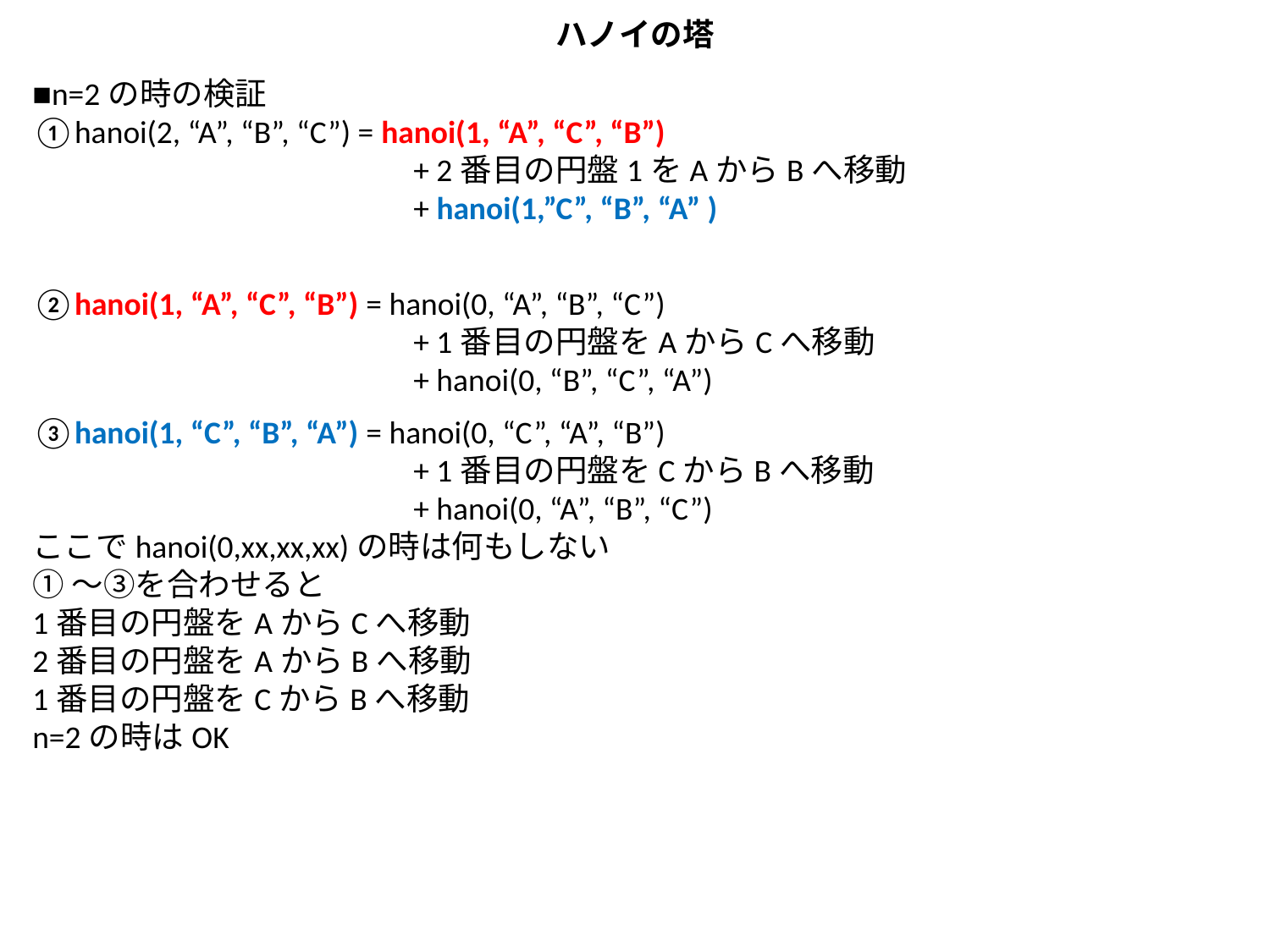

ハノイの塔
■n=2の時の検証
①hanoi(2, “A”, “B”, “C”) = hanoi(1, “A”, “C”, “B”)
			+ 2番目の円盤1をAからBへ移動
 			+ hanoi(1,”C”, “B”, “A” )

②hanoi(1, “A”, “C”, “B”) = hanoi(0, “A”, “B”, “C”)
			+ 1番目の円盤をAからCへ移動
			+ hanoi(0, “B”, “C”, “A”)

③hanoi(1, “C”, “B”, “A”) = hanoi(0, “C”, “A”, “B”)
			+ 1番目の円盤をCからBへ移動
			+ hanoi(0, “A”, “B”, “C”)
ここでhanoi(0,xx,xx,xx)の時は何もしない
①～③を合わせると
1番目の円盤をAからCへ移動
2番目の円盤をAからBへ移動
1番目の円盤をCからBへ移動
n=2の時はOK